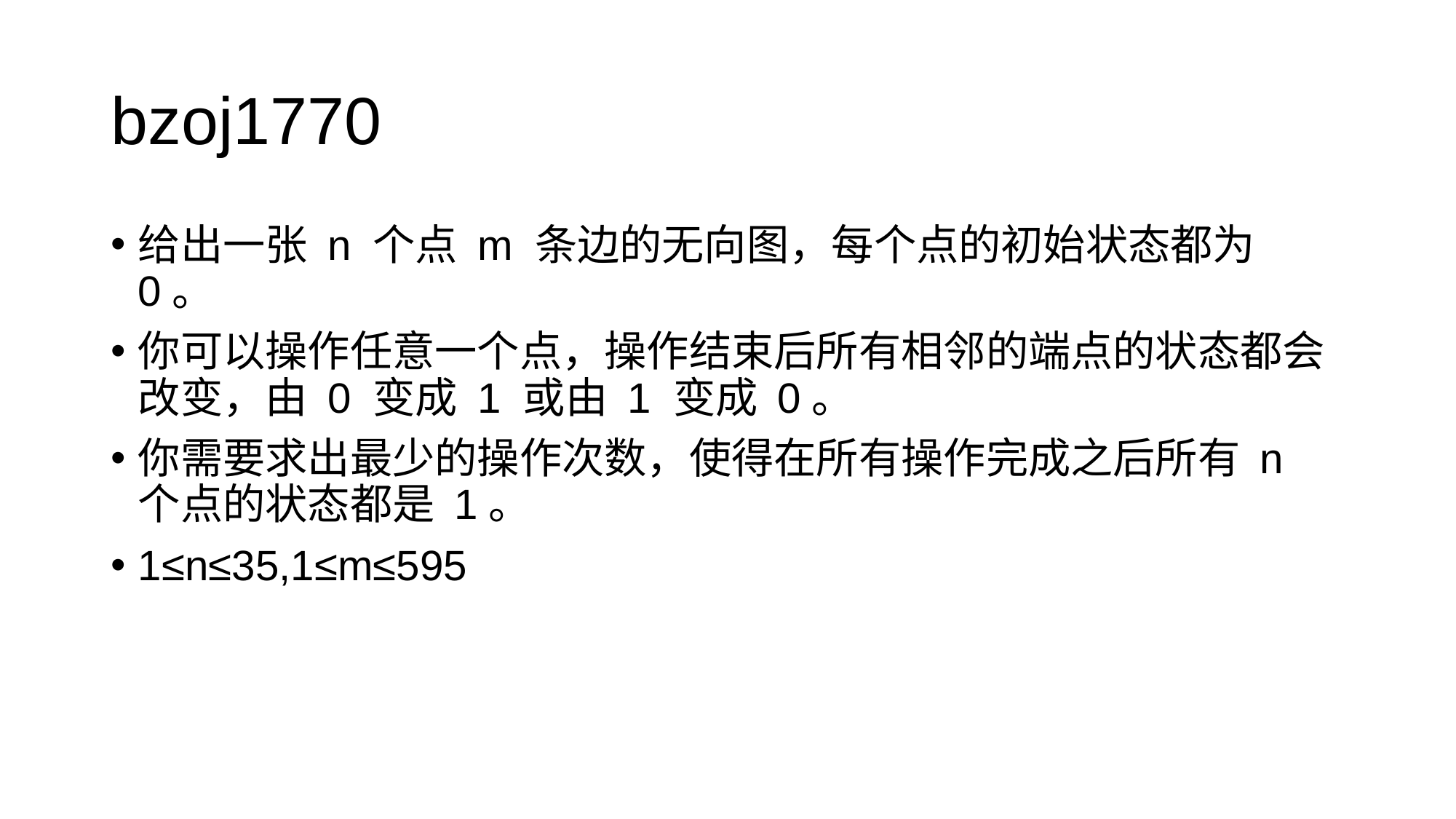

# bzoj1770
给出一张 n 个点 m 条边的无向图，每个点的初始状态都为 0。
你可以操作任意一个点，操作结束后所有相邻的端点的状态都会改变，由 0 变成 1 或由 1 变成 0。
你需要求出最少的操作次数，使得在所有操作完成之后所有 n 个点的状态都是 1。
1≤n≤35,1≤m≤595